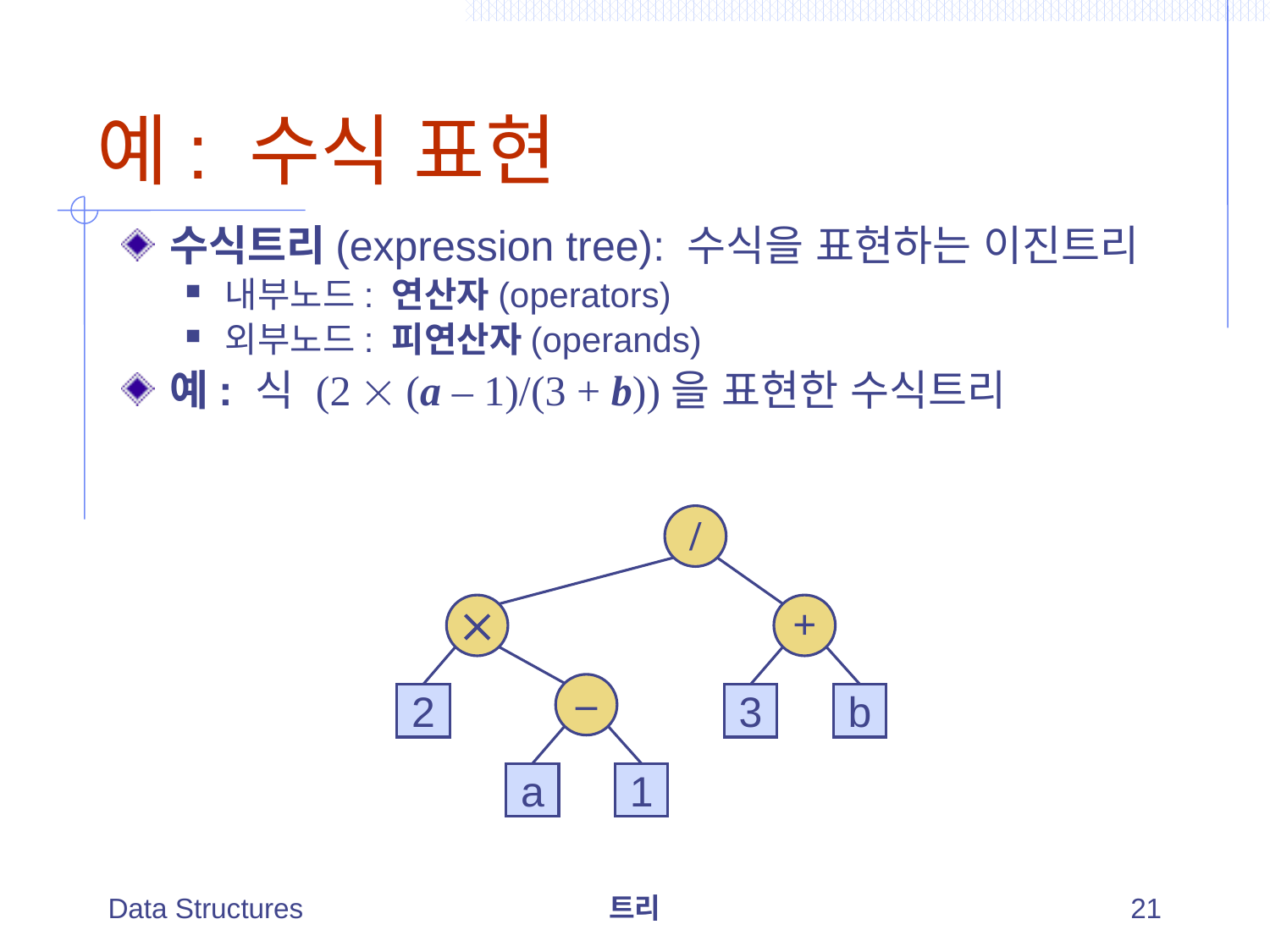

# 예: 수식 표현
수식트리(expression tree): 수식을 표현하는 이진트리
내부노드: 연산자(operators)
외부노드: 피연산자(operands)
예: 식 (2 × (a – 1)/(3 + b))을 표현한 수식트리
/
×
+
–
2
3
b
a
1
Data Structures
트리
21